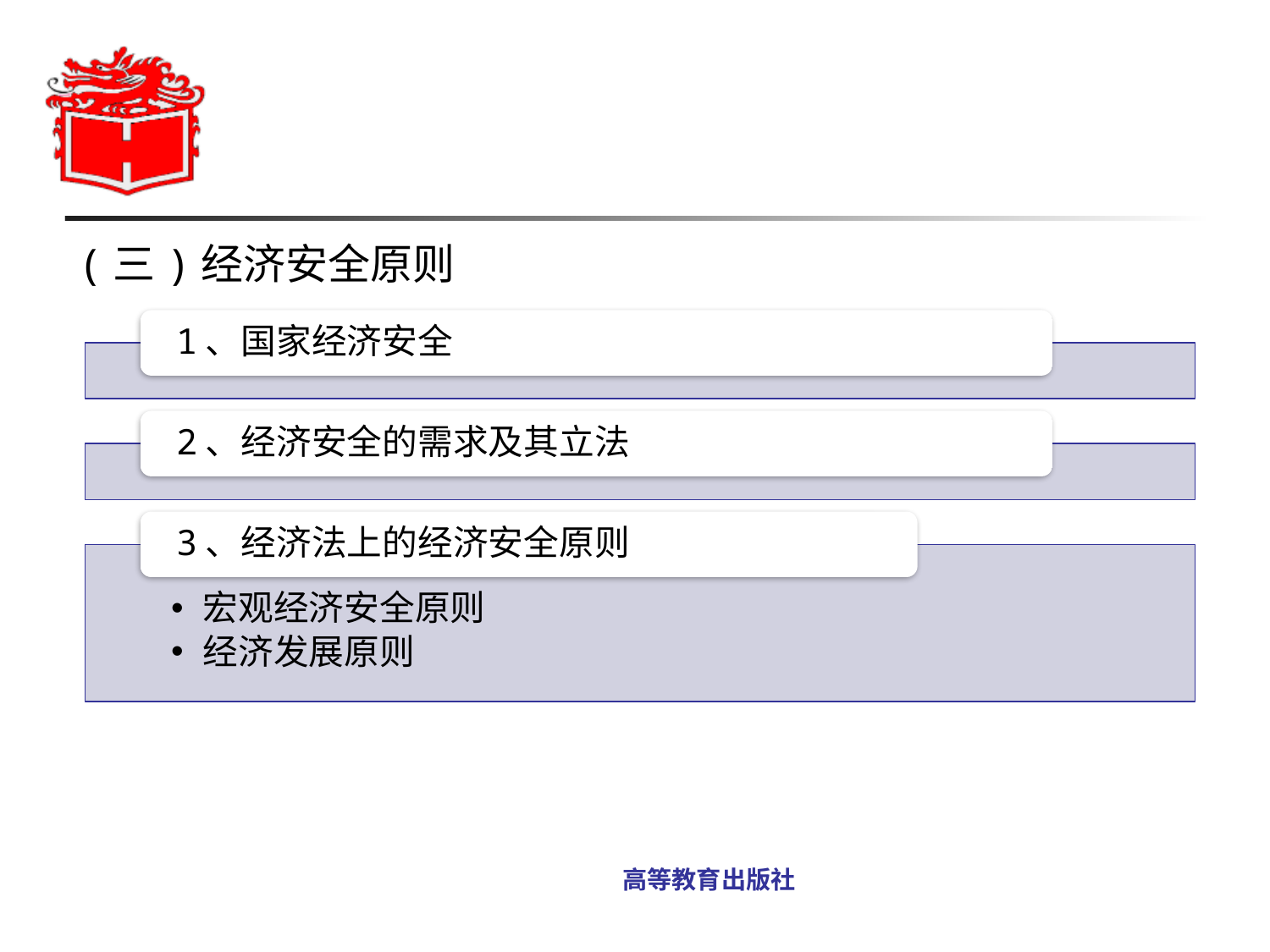

(三)经济安全原则
1、国家经济安全
2、经济安全的需求及其立法
宏观经济安全原则
经济发展原则
3、经济法上的经济安全原则

高等教育出版社